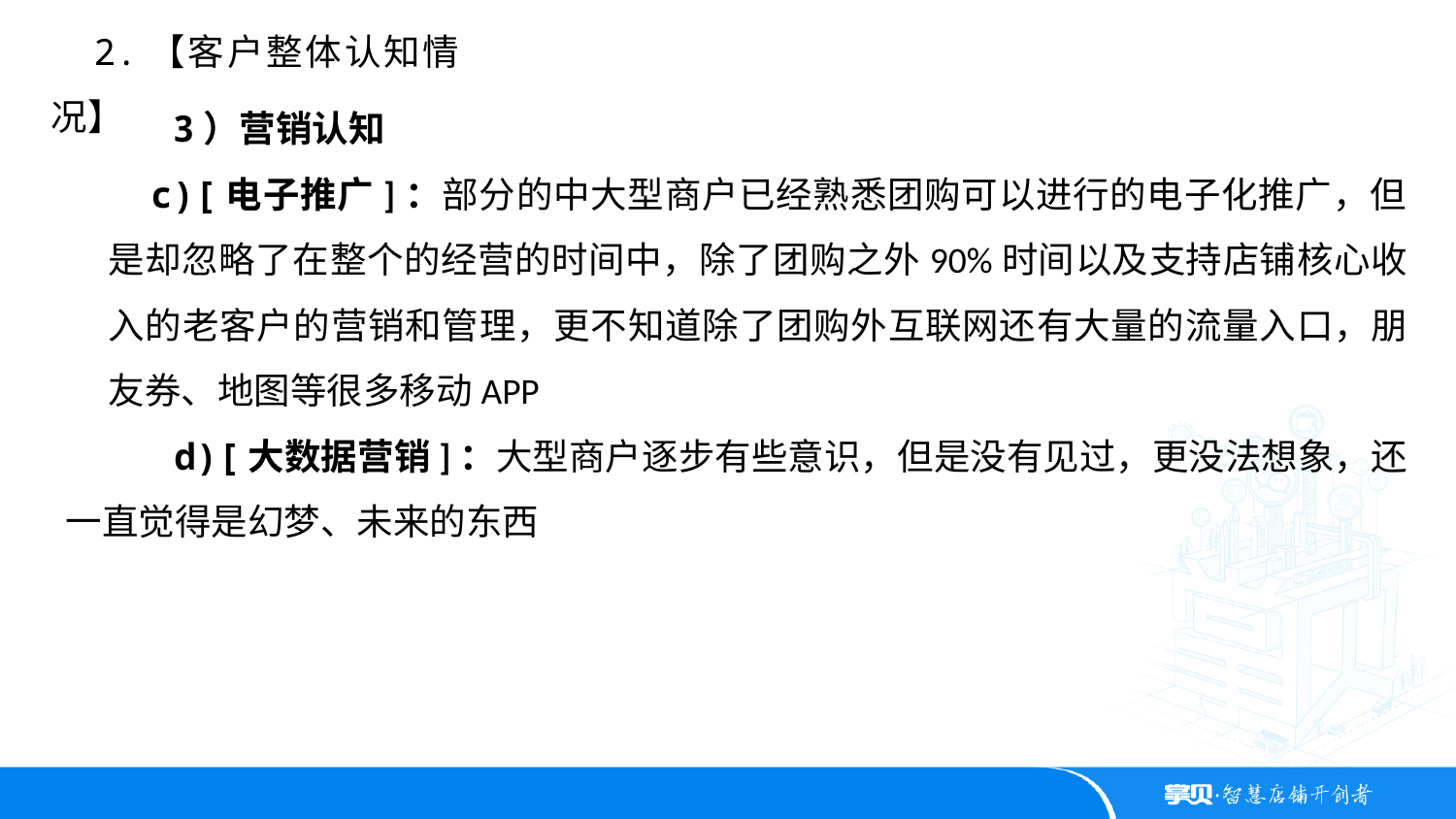

2.【客户整体认知情况】
 3）营销认知
c)[电子推广]：部分的中大型商户已经熟悉团购可以进行的电子化推广，但是却忽略了在整个的经营的时间中，除了团购之外90%时间以及支持店铺核心收入的老客户的营销和管理，更不知道除了团购外互联网还有大量的流量入口，朋友券、地图等很多移动APP
   d)[大数据营销]：大型商户逐步有些意识，但是没有见过，更没法想象，还一直觉得是幻梦、未来的东西